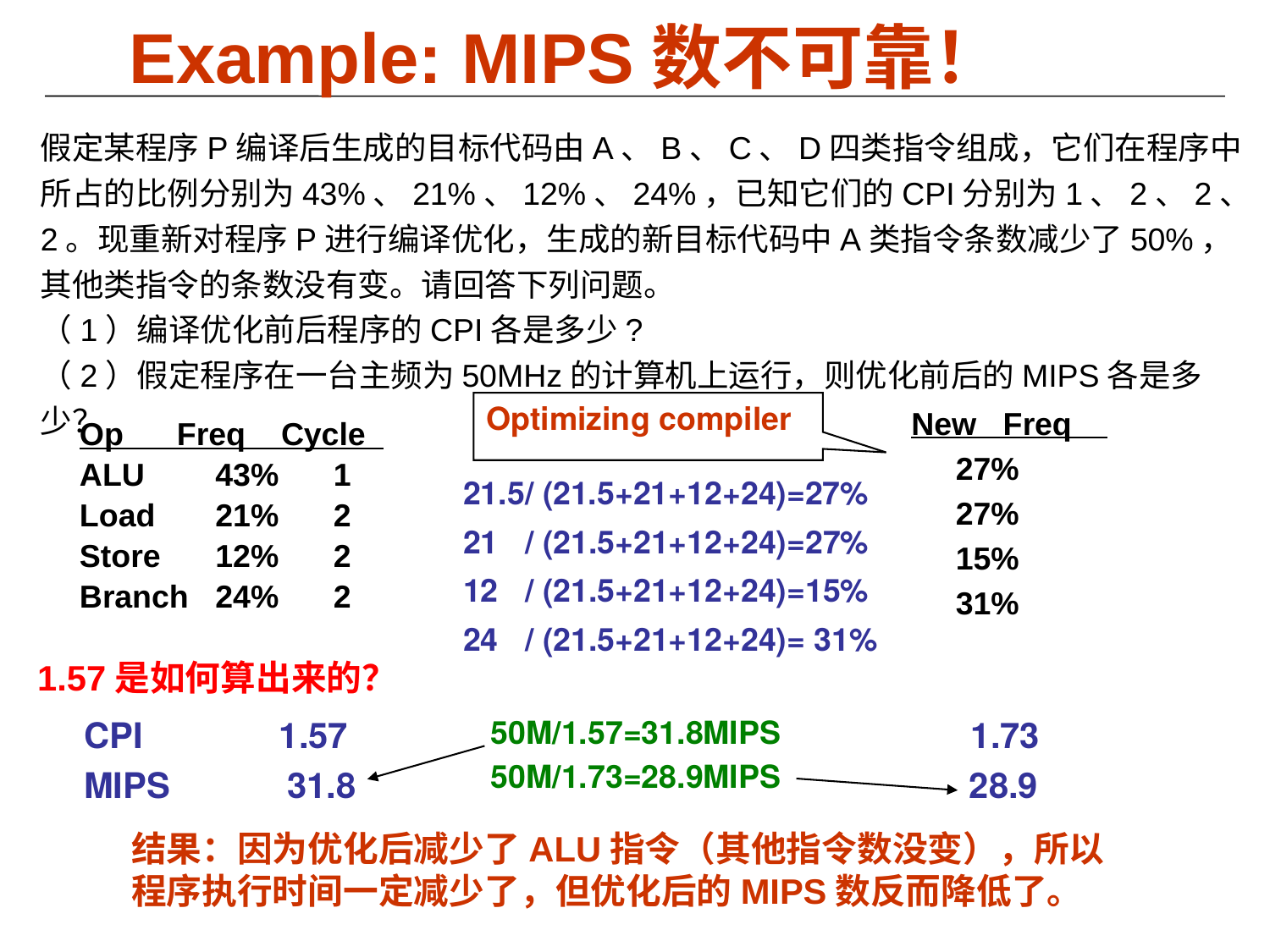

Example: MIPS数不可靠！
假定某程序P编译后生成的目标代码由A、B、C、D四类指令组成，它们在程序中所占的比例分别为43%、21%、12%、24%，已知它们的CPI分别为1、2、2、2。现重新对程序P进行编译优化，生成的新目标代码中A类指令条数减少了50%，其他类指令的条数没有变。请回答下列问题。
（1）编译优化前后程序的CPI各是多少?
（2）假定程序在一台主频为50MHz的计算机上运行，则优化前后的MIPS各是多少？
Optimizing compiler

New   Freq
     27%
     27%
     15%
     31%
Op      Freq    Cycle
ALU	 43%	1
Load	 21%	2
Store	 12%	2
Branch	 24%	2
21.5/ (21.5+21+12+24)=27%
21   / (21.5+21+12+24)=27%
12   / (21.5+21+12+24)=15%
24   / (21.5+21+12+24)= 31%
1.57是如何算出来的？
50M/1.57=31.8MIPS
50M/1.73=28.9MIPS
CPI              1.57                                                                1.73
MIPS            31.8                                                               28.9

结果：因为优化后减少了ALU指令（其他指令数没变），所以程序执行时间一定减少了，但优化后的MIPS数反而降低了。